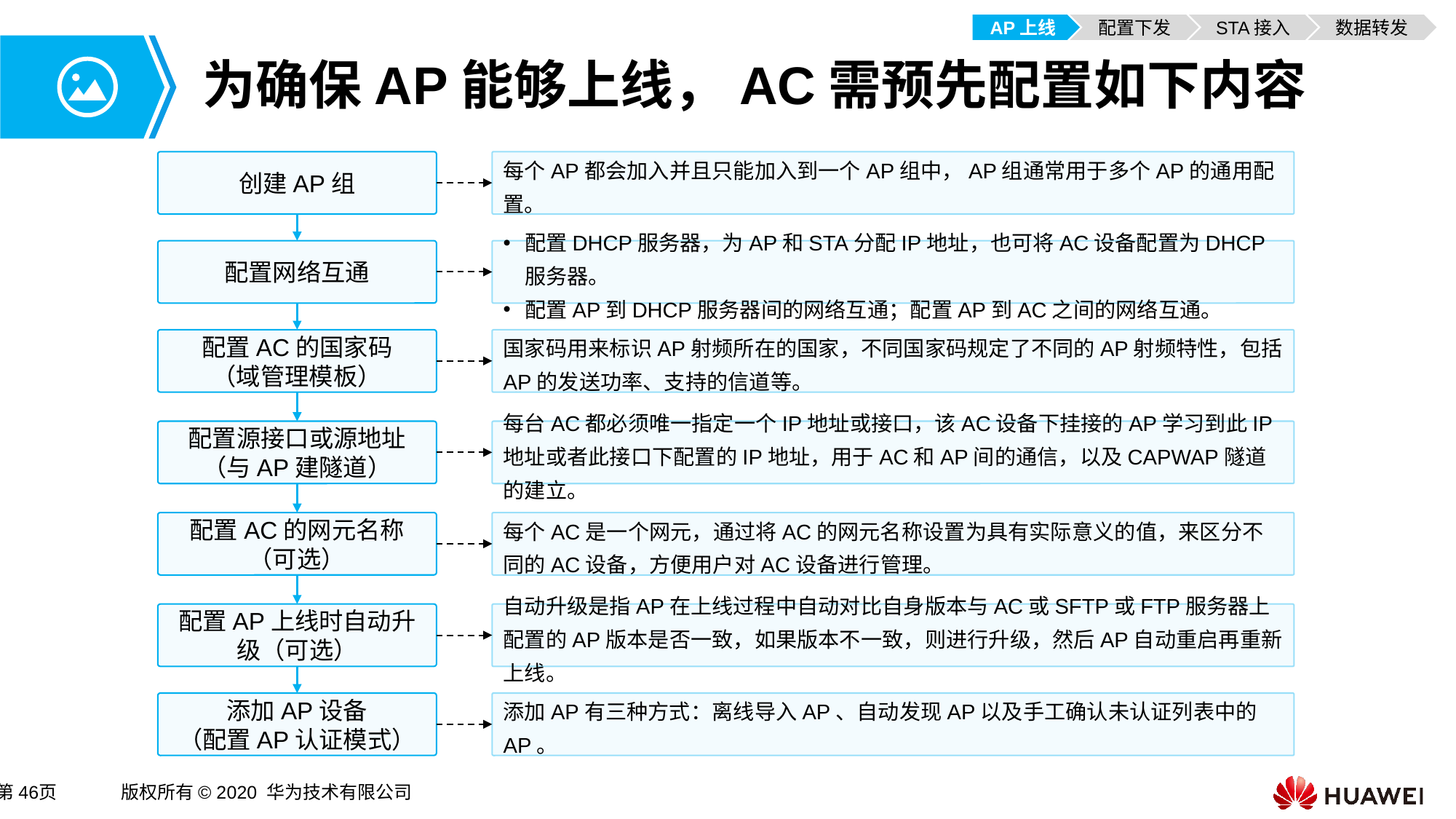

AP上线
配置下发
STA接入
数据转发
# 为确保AP能够上线，AC需预先配置如下内容
创建AP组
每个AP都会加入并且只能加入到一个AP组中，AP组通常用于多个AP的通用配置。
配置网络互通
配置DHCP服务器，为AP和STA分配IP地址，也可将AC设备配置为DHCP服务器。
配置AP到DHCP服务器间的网络互通；配置AP到AC之间的网络互通。
配置AC的国家码
（域管理模板）
国家码用来标识AP射频所在的国家，不同国家码规定了不同的AP射频特性，包括AP的发送功率、支持的信道等。
配置源接口或源地址
（与AP建隧道）
每台AC都必须唯一指定一个IP地址或接口，该AC设备下挂接的AP学习到此IP地址或者此接口下配置的IP地址，用于AC和AP间的通信，以及CAPWAP隧道的建立。
配置AC的网元名称
（可选）
每个AC是一个网元，通过将AC的网元名称设置为具有实际意义的值，来区分不同的AC设备，方便用户对AC设备进行管理。
配置AP上线时自动升级（可选）
自动升级是指AP在上线过程中自动对比自身版本与AC或SFTP或FTP服务器上配置的AP版本是否一致，如果版本不一致，则进行升级，然后AP自动重启再重新上线。
添加AP设备
（配置AP认证模式）
添加AP有三种方式：离线导入AP、自动发现AP以及手工确认未认证列表中的AP。